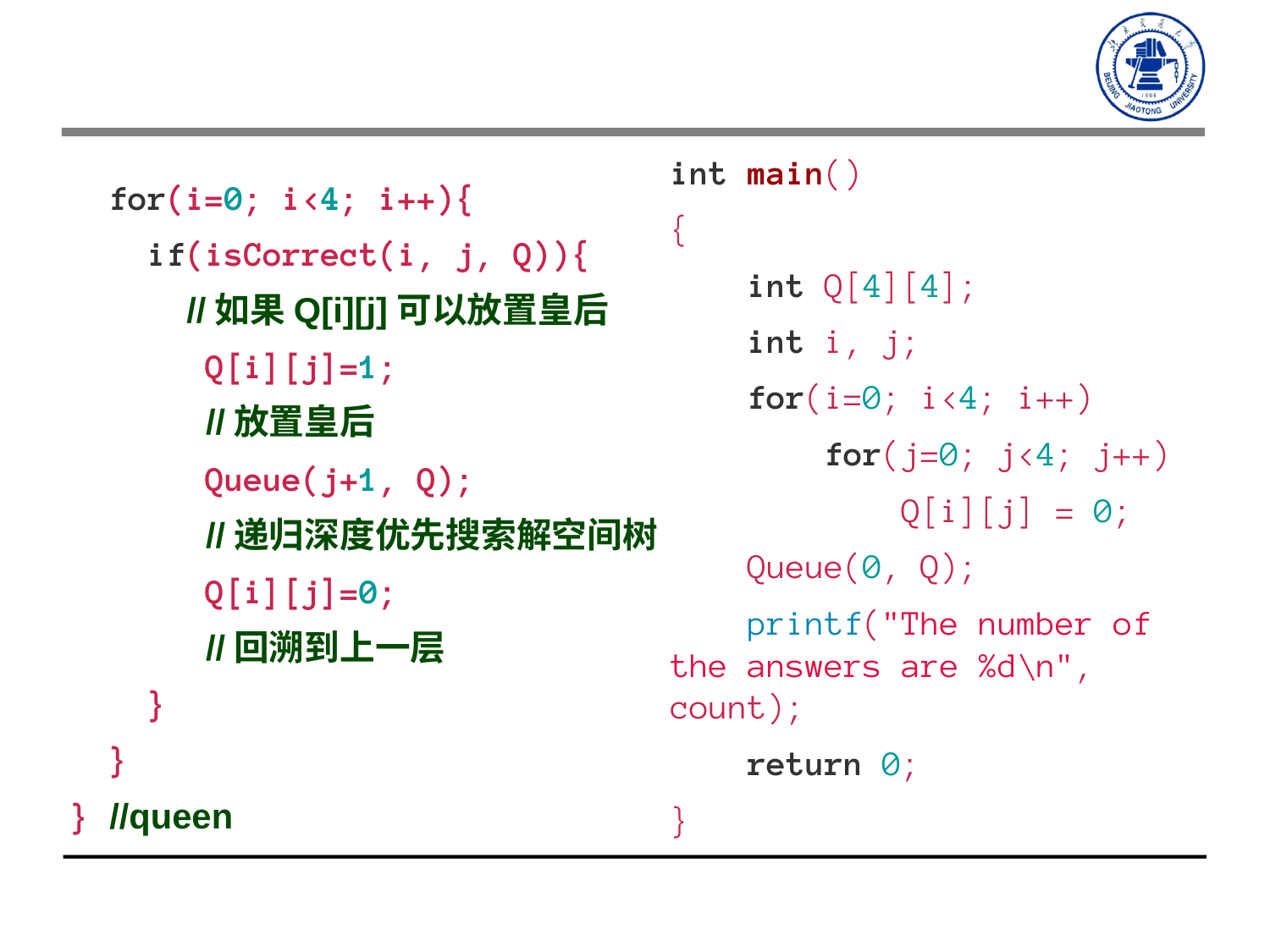

int main()
{
    int Q[4][4];
    int i, j;
    for(i=0; i<4; i++)
        for(j=0; j<4; j++)
            Q[i][j] = 0;
    Queue(0, Q);
    printf("The number of the answers are %d\n", count);
    return 0;
}
  for(i=0; i<4; i++){
    if(isCorrect(i, j, Q)){
      //如果Q[i][j]可以放置皇后
       Q[i][j]=1;
       //放置皇后
       Queue(j+1, Q);
       //递归深度优先搜索解空间树
       Q[i][j]=0;
       //回溯到上一层
    }
  }
} //queen